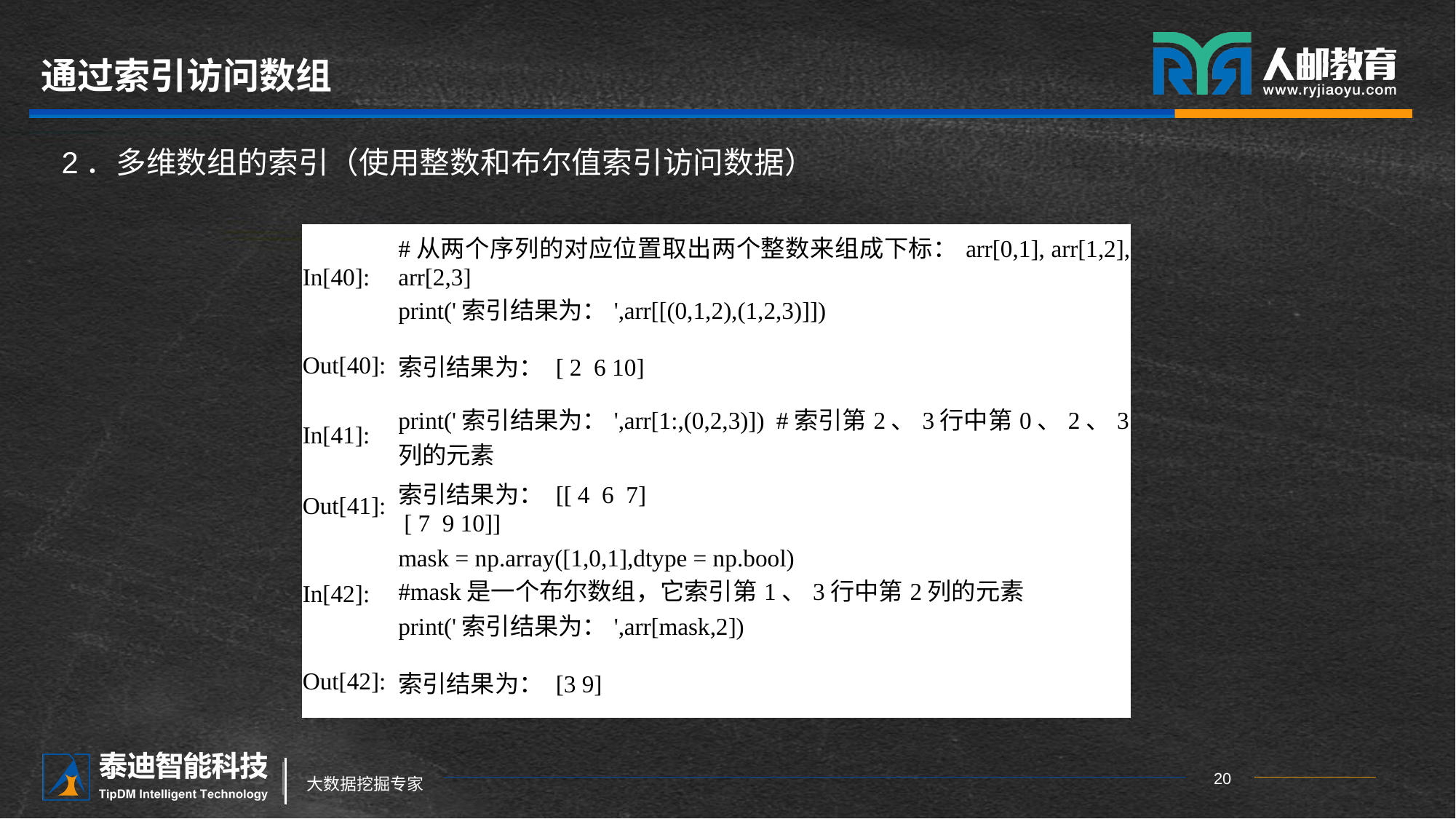

# 通过索引访问数组
2．多维数组的索引（使用整数和布尔值索引访问数据）
| In[40]: | #从两个序列的对应位置取出两个整数来组成下标：arr[0,1], arr[1,2], arr[2,3] print('索引结果为：',arr[[(0,1,2),(1,2,3)]]) |
| --- | --- |
| Out[40]: | 索引结果为： [ 2 6 10] |
| In[41]: | print('索引结果为：',arr[1:,(0,2,3)]) #索引第2、3行中第0、2、3列的元素 |
| Out[41]: | 索引结果为： [[ 4 6 7] [ 7 9 10]] |
| In[42]: | mask = np.array([1,0,1],dtype = np.bool) #mask是一个布尔数组，它索引第1、3行中第2列的元素 print('索引结果为：',arr[mask,2]) |
| Out[42]: | 索引结果为： [3 9] |